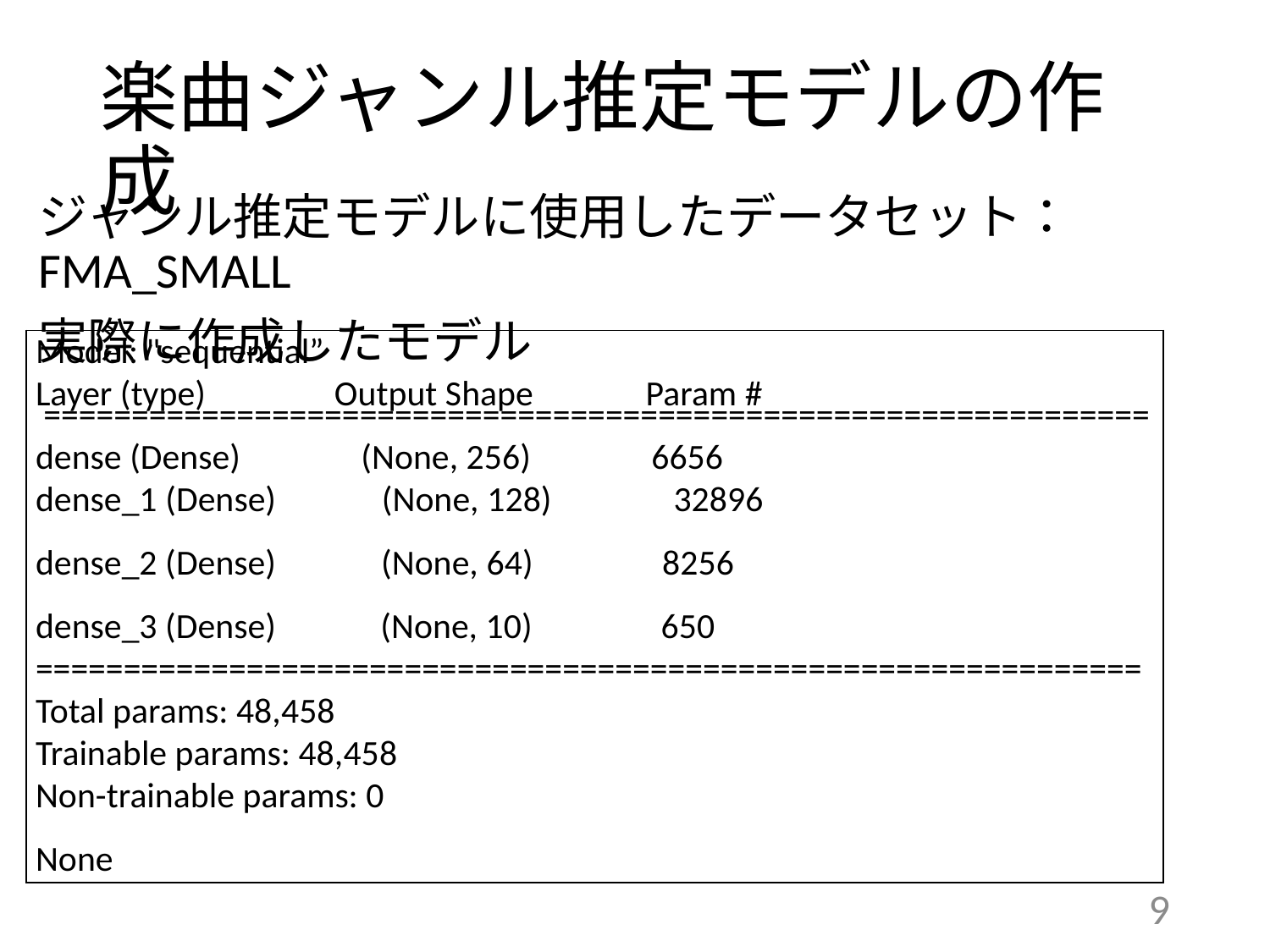

# 楽曲ジャンル推定モデルの作成
ジャンル推定モデルに使用したデータセット：FMA_SMALL
実際に作成したモデル

| Model: "sequential” Layer (type) Output Shape Param # =============================================================== dense (Dense) (None, 256) 6656 dense\_1 (Dense) (None, 128) 32896 dense\_2 (Dense) (None, 64) 8256 dense\_3 (Dense) (None, 10) 650 =============================================================== Total params: 48,458 Trainable params: 48,458 Non-trainable params: 0 None |
| --- |
9